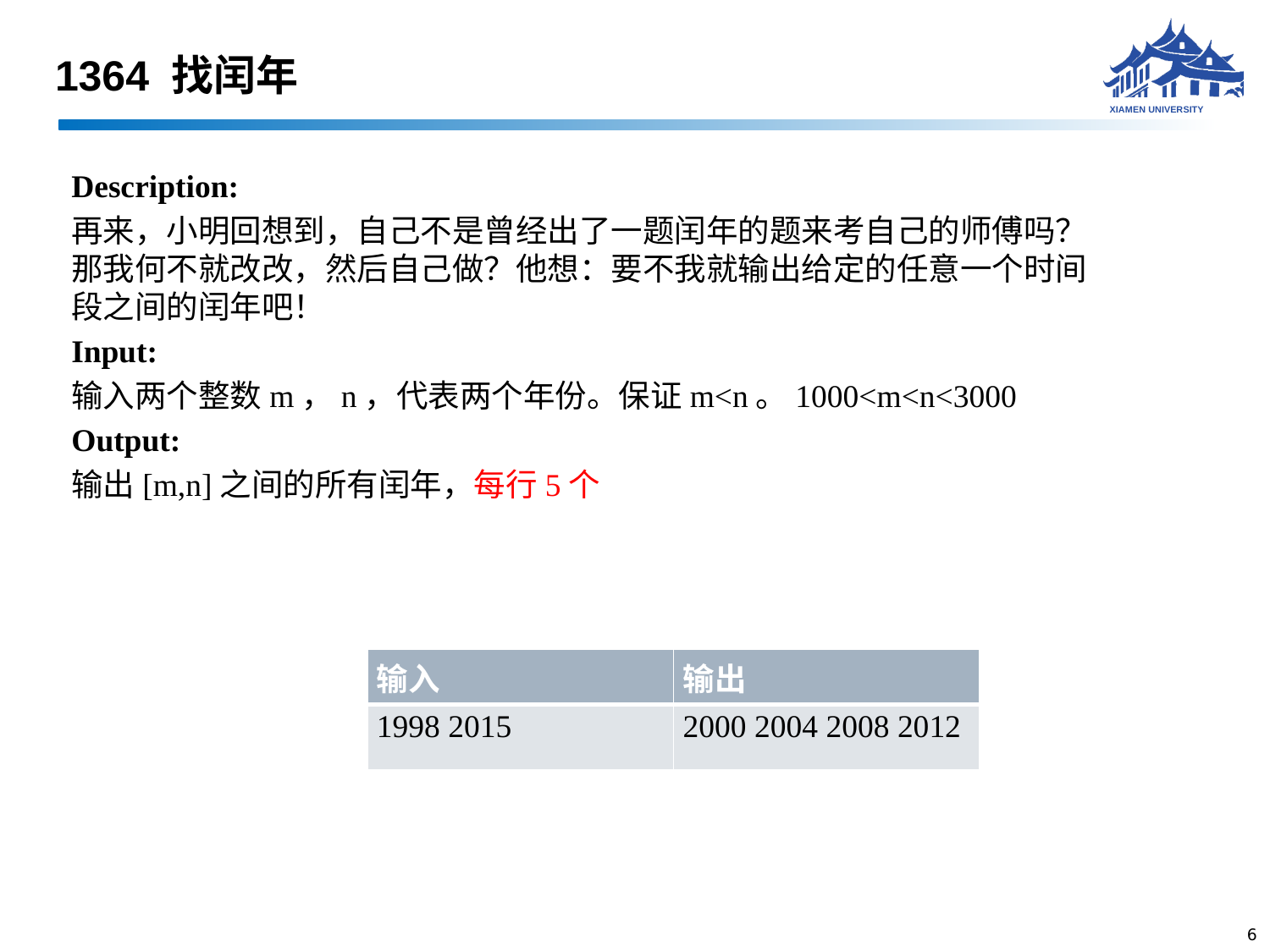

# 1364 找闰年
Description:
再来，小明回想到，自己不是曾经出了一题闰年的题来考自己的师傅吗？那我何不就改改，然后自己做？他想：要不我就输出给定的任意一个时间段之间的闰年吧！
Input:
输入两个整数m，n，代表两个年份。保证m<n。1000<m<n<3000
Output:
输出[m,n]之间的所有闰年，每行5个
| 输入 | 输出 |
| --- | --- |
| 1998 2015 | 2000 2004 2008 2012 |
6